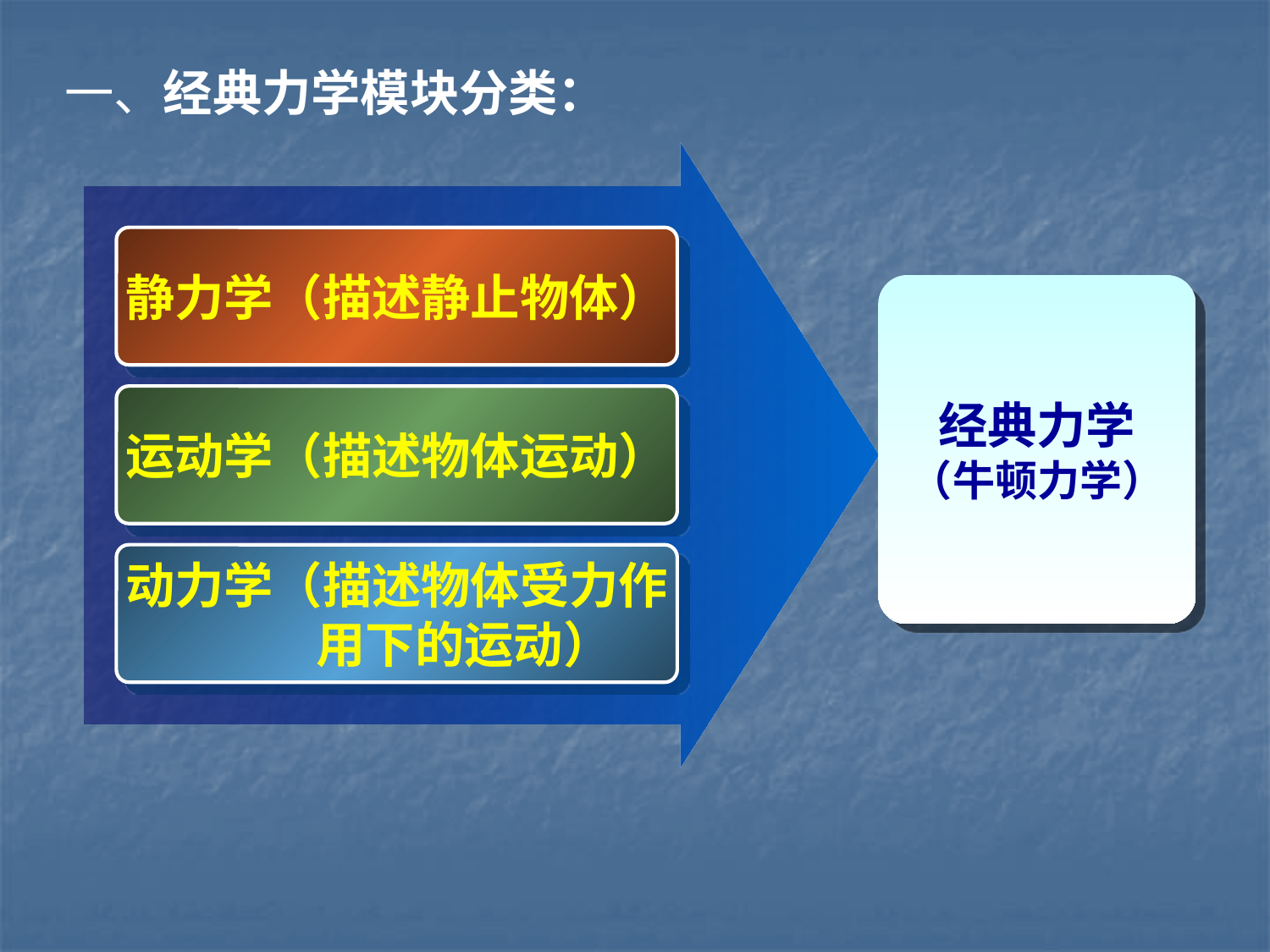

一、经典力学模块分类：

静力学（描述静止物体）
经典力学
（牛顿力学）
运动学（描述物体运动）
动力学（描述物体受力作
           用下的运动）